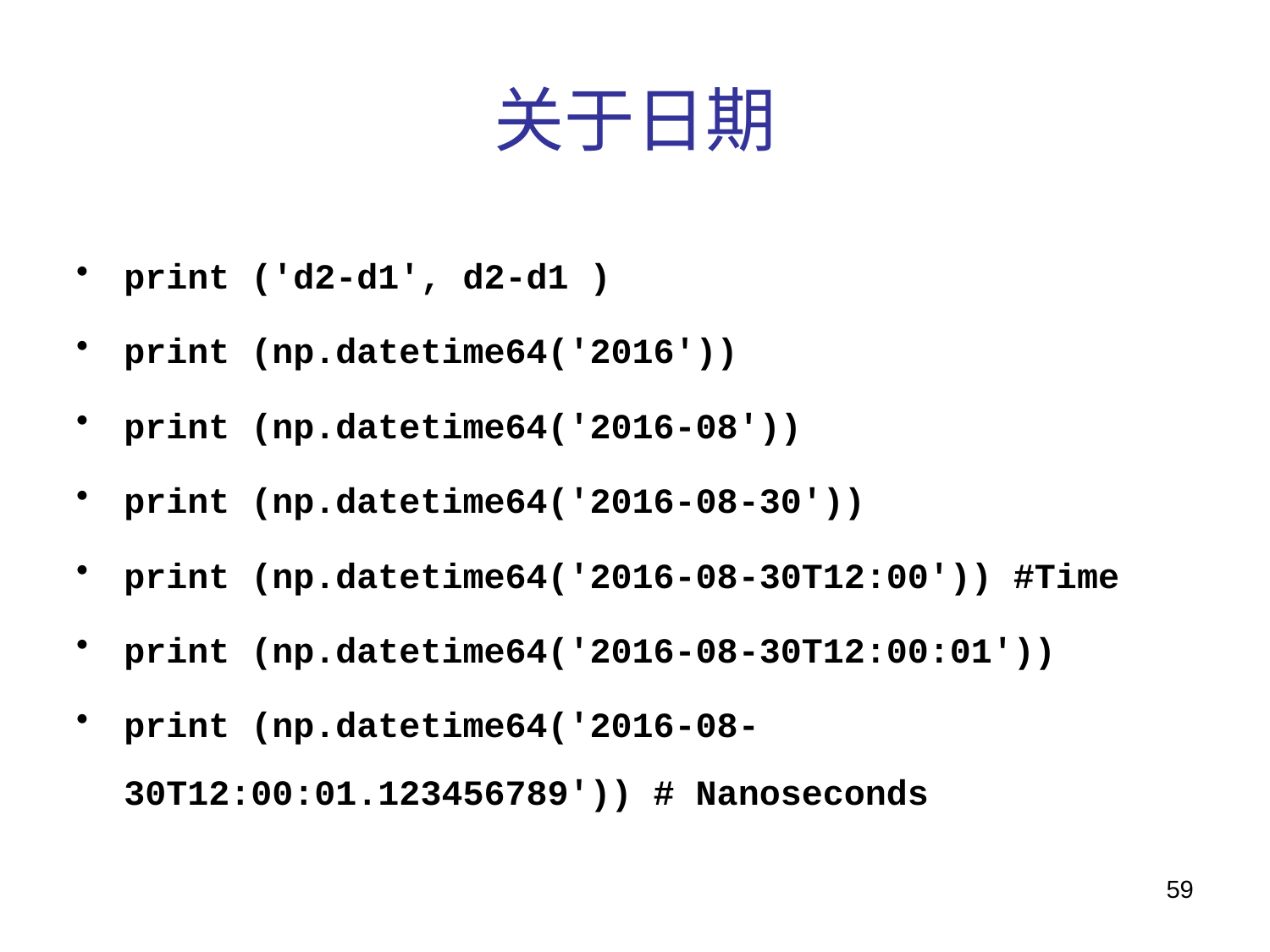

# 关于日期
print ('d2-d1', d2-d1 )
print (np.datetime64('2016'))
print (np.datetime64('2016-08'))
print (np.datetime64('2016-08-30'))
print (np.datetime64('2016-08-30T12:00')) #Time
print (np.datetime64('2016-08-30T12:00:01'))
print (np.datetime64('2016-08-30T12:00:01.123456789')) # Nanoseconds
59